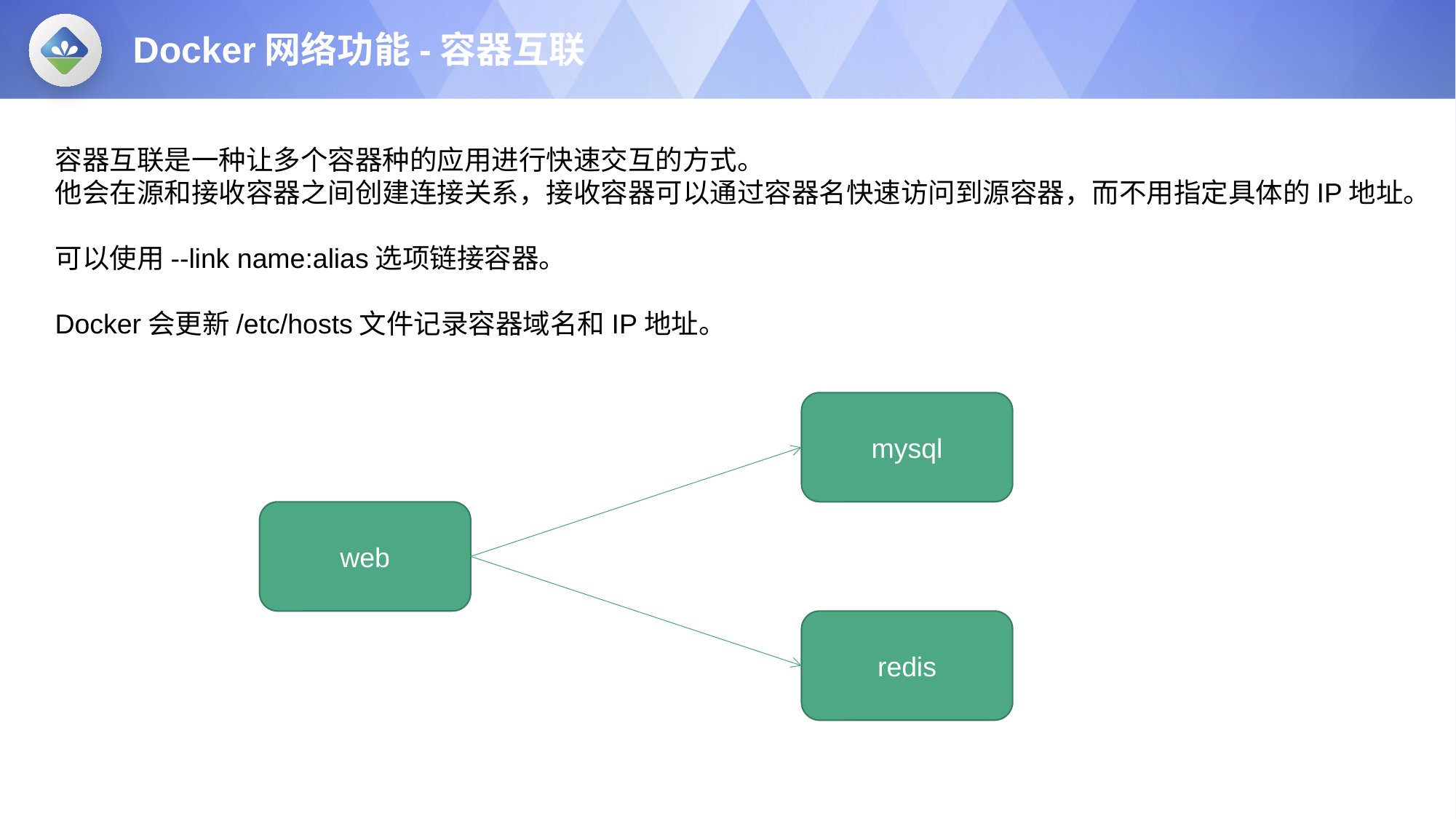

Docker网络功能-容器互联
容器互联是一种让多个容器种的应用进行快速交互的方式。
他会在源和接收容器之间创建连接关系，接收容器可以通过容器名快速访问到源容器，而不用指定具体的IP地址。

可以使用--link name:alias选项链接容器。

Docker会更新/etc/hosts文件记录容器域名和IP地址。
mysql
web
redis